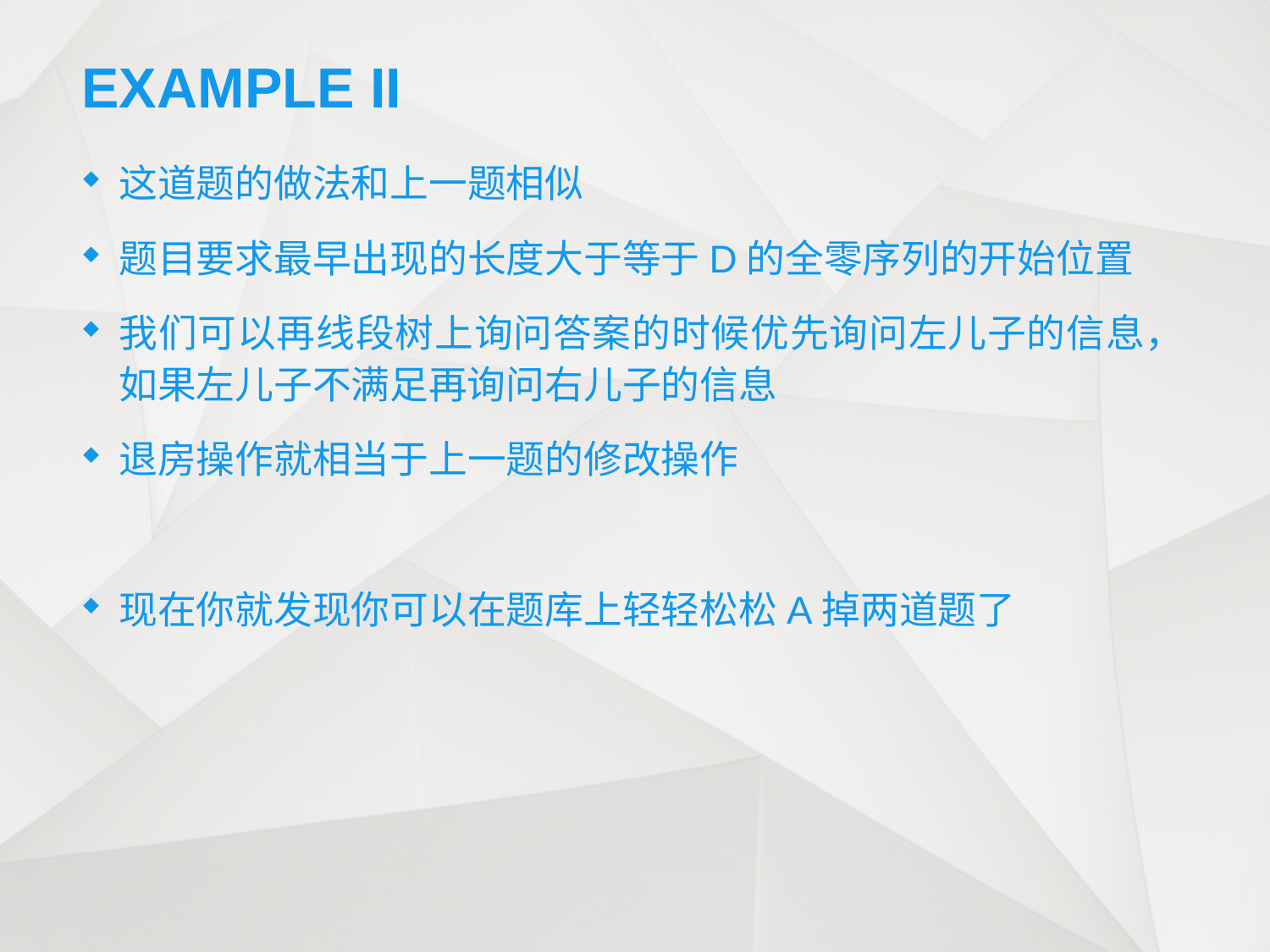

# EXAMPLE II
这道题的做法和上一题相似
题目要求最早出现的长度大于等于D的全零序列的开始位置
我们可以再线段树上询问答案的时候优先询问左儿子的信息，如果左儿子不满足再询问右儿子的信息
退房操作就相当于上一题的修改操作

现在你就发现你可以在题库上轻轻松松A掉两道题了